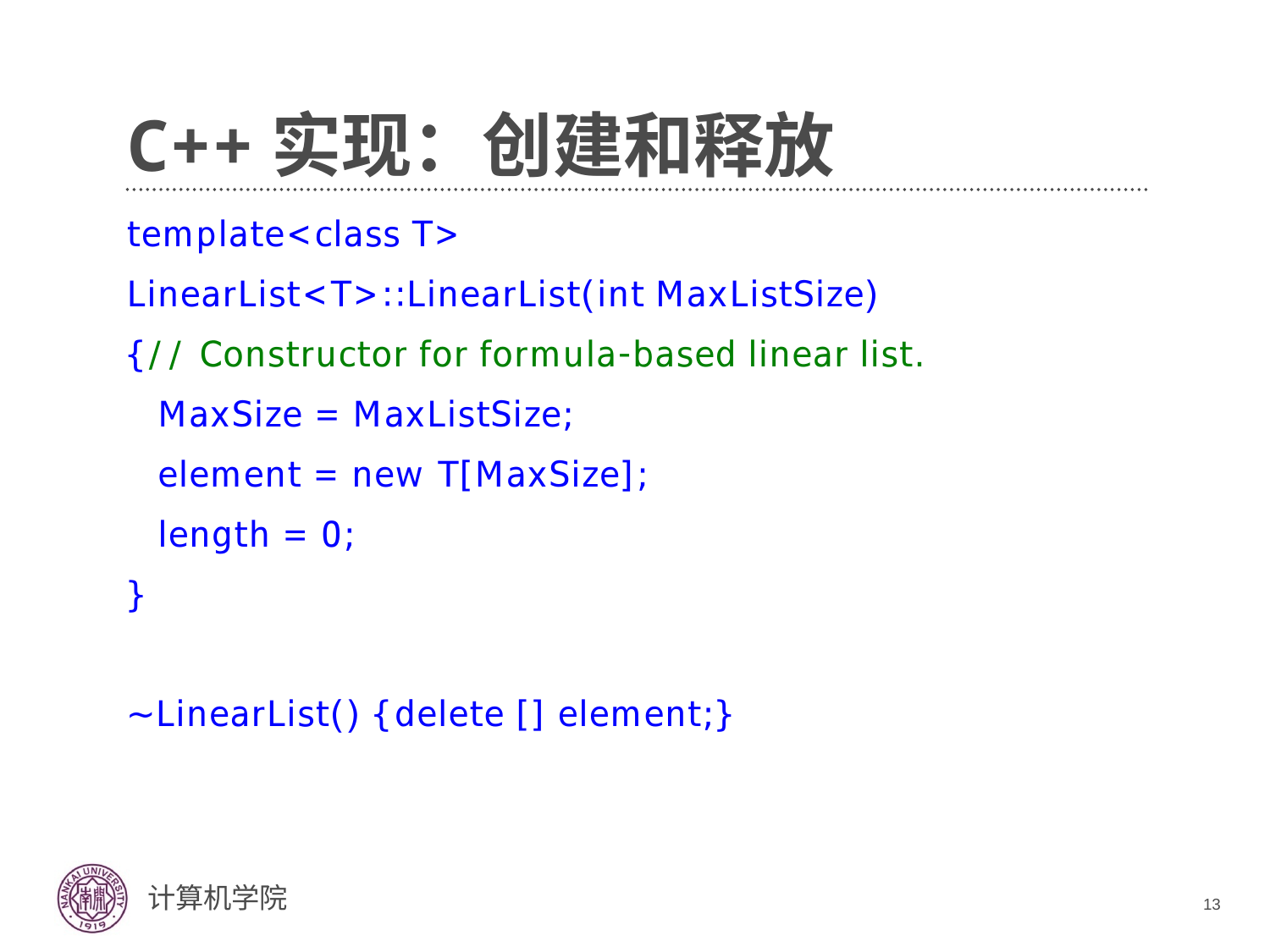

# C++实现：创建和释放
template<class T>
LinearList<T>::LinearList(int MaxListSize)
{// Constructor for formula-based linear list.
   MaxSize = MaxListSize;
   element = new T[MaxSize];
   length = 0;
}

~LinearList() {delete [] element;}
13